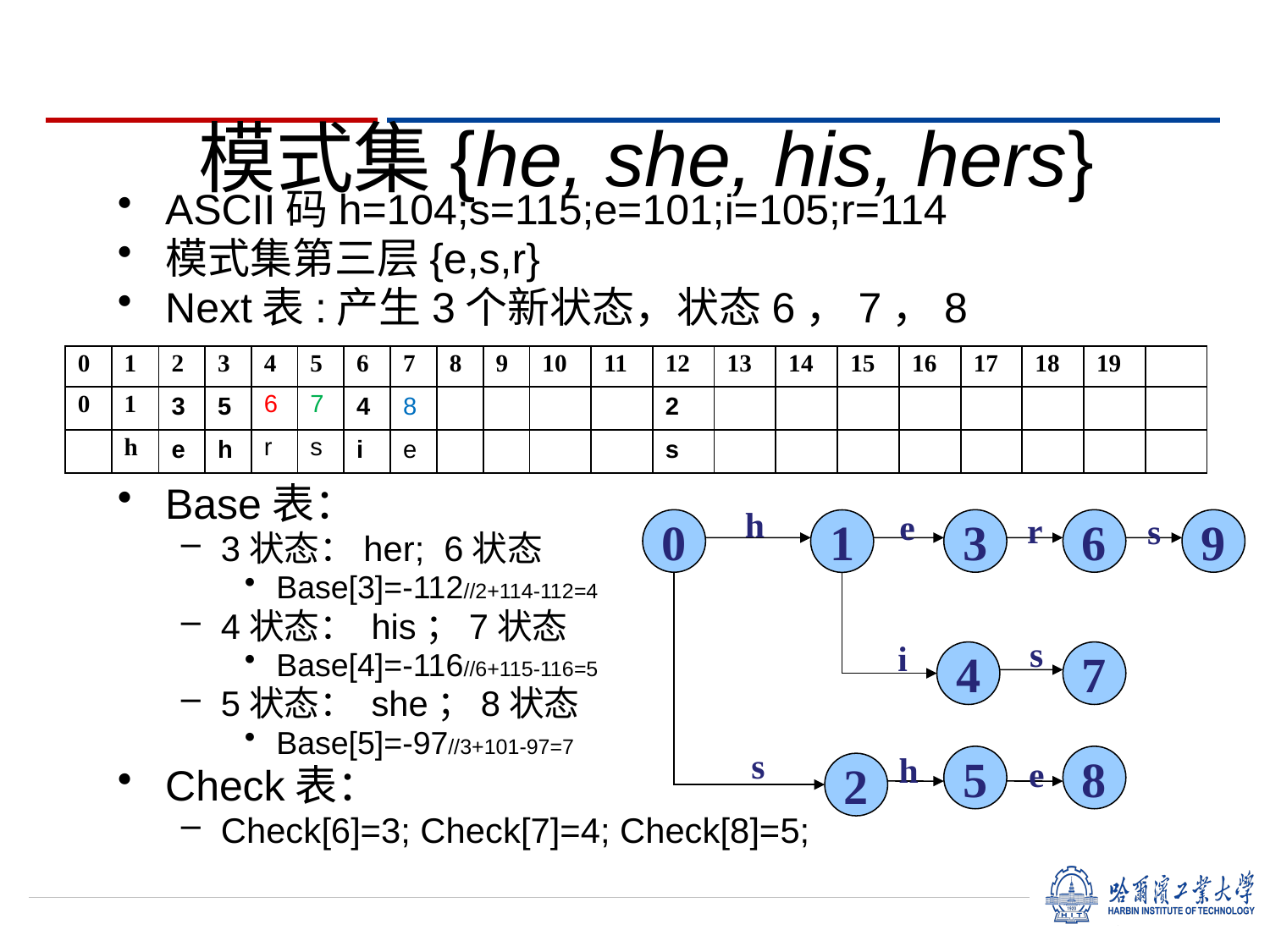

模式集{he, she, his, hers}
ASCII码h=104;s=115;e=101;i=105;r=114
模式集第三层{e,s,r}
Next表:产生3个新状态，状态6，7，8

Base表：
3状态：her;  6状态
Base[3]=-112//2+114-112=4
4状态： his；7状态
Base[4]=-116//6+115-116=5
5状态： she；8状态
Base[5]=-97//3+101-97=7
Check表：
Check[6]=3; Check[7]=4; Check[8]=5;
| 0 | 1 | 2 | 3 | 4 | 5 | 6 | 7 | 8 | 9 | 10 | 11 | 12 | 13 | 14 | 15 | 16 | 17 | 18 | 19 |  |
| --- | --- | --- | --- | --- | --- | --- | --- | --- | --- | --- | --- | --- | --- | --- | --- | --- | --- | --- | --- | --- |
| 0 | 1 | 3 | 5 | 6 | 7 | 4 | 8 |  |  |  |  | 2 |  |  |  |  |  |  |  |  |
|  | h | e | h | r | s | i | e |  |  |  |  | s |  |  |  |  |  |  |  |  |
h
e
r
s
0
3
6
9
1

s
i
4
7

s
h
e
5
8
2